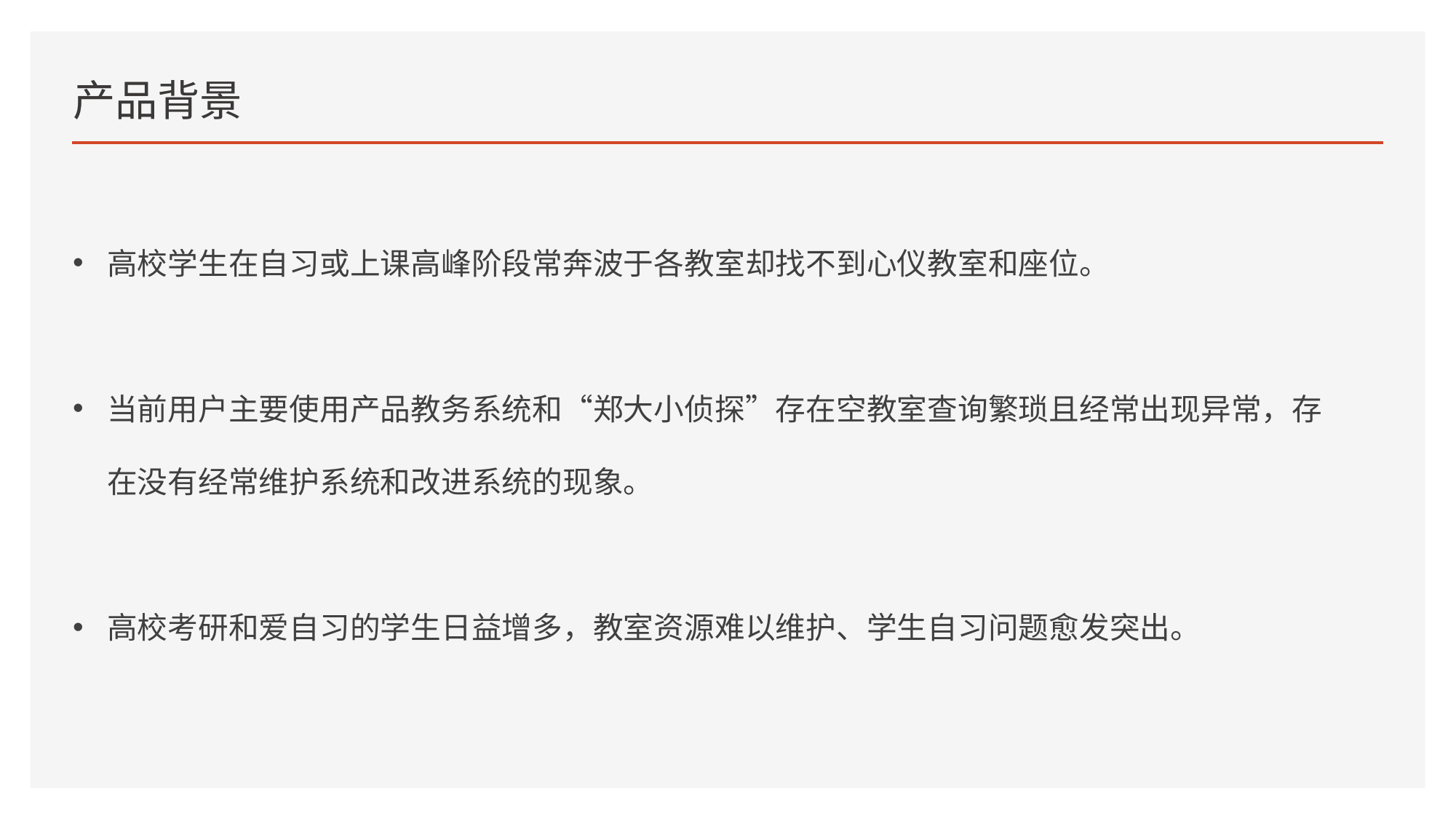

# 产品背景
高校学生在自习或上课高峰阶段常奔波于各教室却找不到心仪教室和座位。

当前用户主要使用产品教务系统和“郑大小侦探”存在空教室查询繁琐且经常出现异常，存在没有经常维护系统和改进系统的现象。

高校考研和爱自习的学生日益增多，教室资源难以维护、学生自习问题愈发突出。